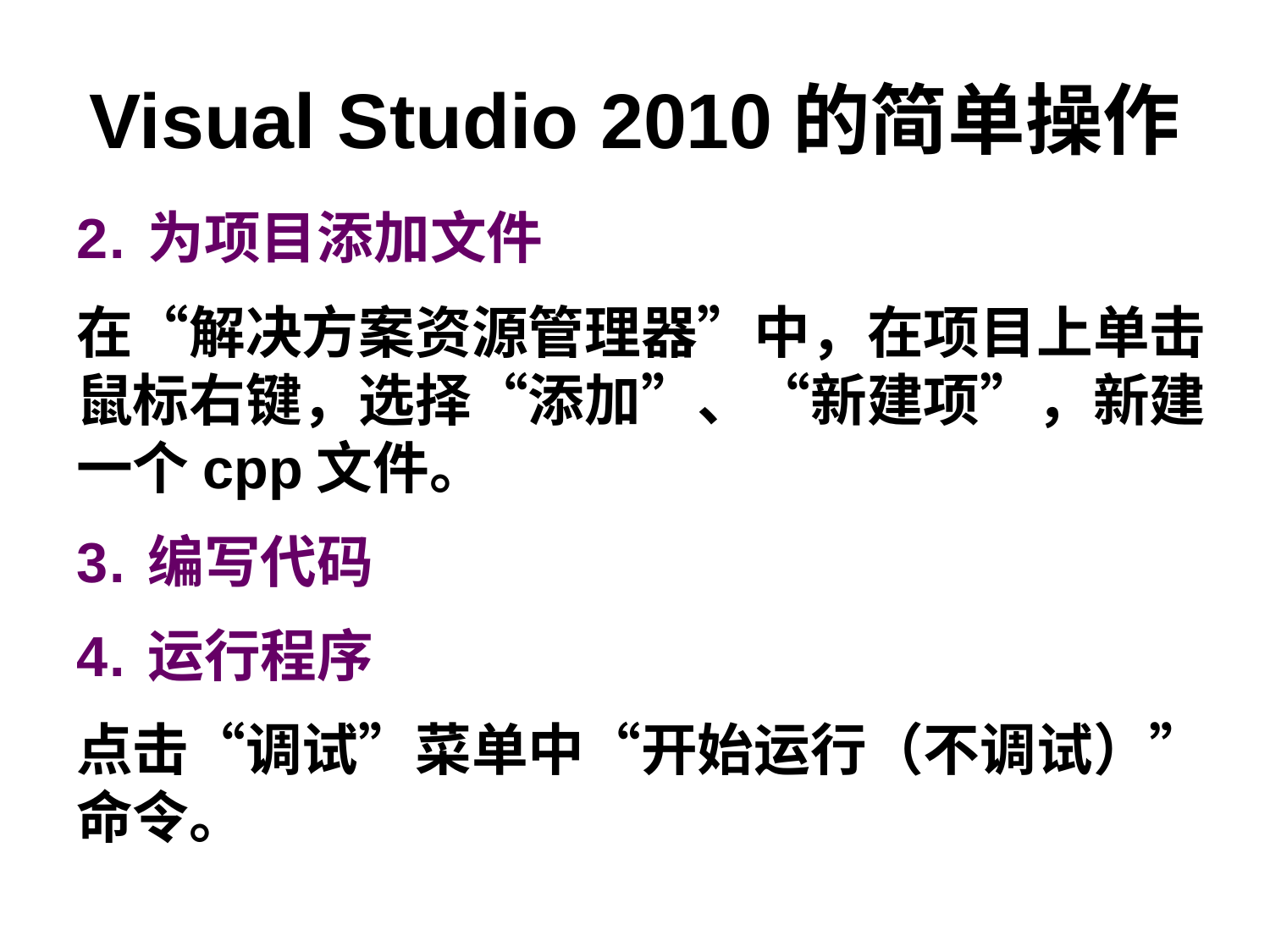

# Visual Studio 2010的简单操作
为项目添加文件
在“解决方案资源管理器”中，在项目上单击鼠标右键，选择“添加”、“新建项”，新建一个cpp文件。
编写代码
运行程序
点击“调试”菜单中“开始运行（不调试）”命令。